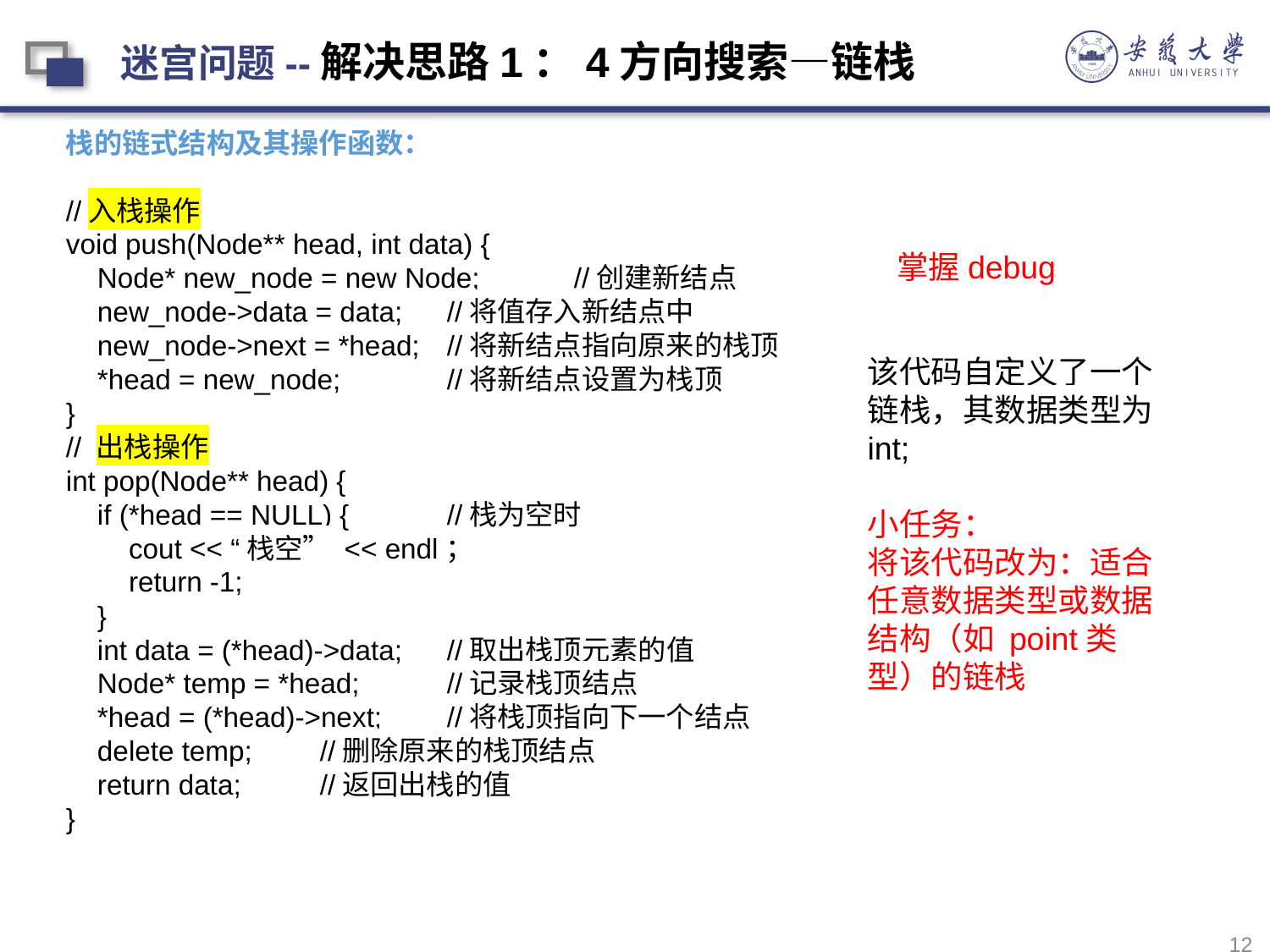

迷宫问题--解决思路1：4方向搜索—链栈
栈的链式结构及其操作函数：

//入栈操作
void push(Node** head, int data) {
    Node* new_node = new Node;	//创建新结点
    new_node->data = data;	//将值存入新结点中
    new_node->next = *head;	//将新结点指向原来的栈顶
    *head = new_node;	//将新结点设置为栈顶
}
// 出栈操作
int pop(Node** head) {
    if (*head == NULL) {	//栈为空时
        cout << “栈空” << endl；
        return -1;
    }
    int data = (*head)->data;	//取出栈顶元素的值
    Node* temp = *head;	//记录栈顶结点
    *head = (*head)->next;	//将栈顶指向下一个结点
    delete temp;	//删除原来的栈顶结点
    return data;	//返回出栈的值
}
E
掌握debug
该代码自定义了一个链栈，其数据类型为int;

小任务：
将该代码改为：适合任意数据类型或数据结构（如 point类型）的链栈
12